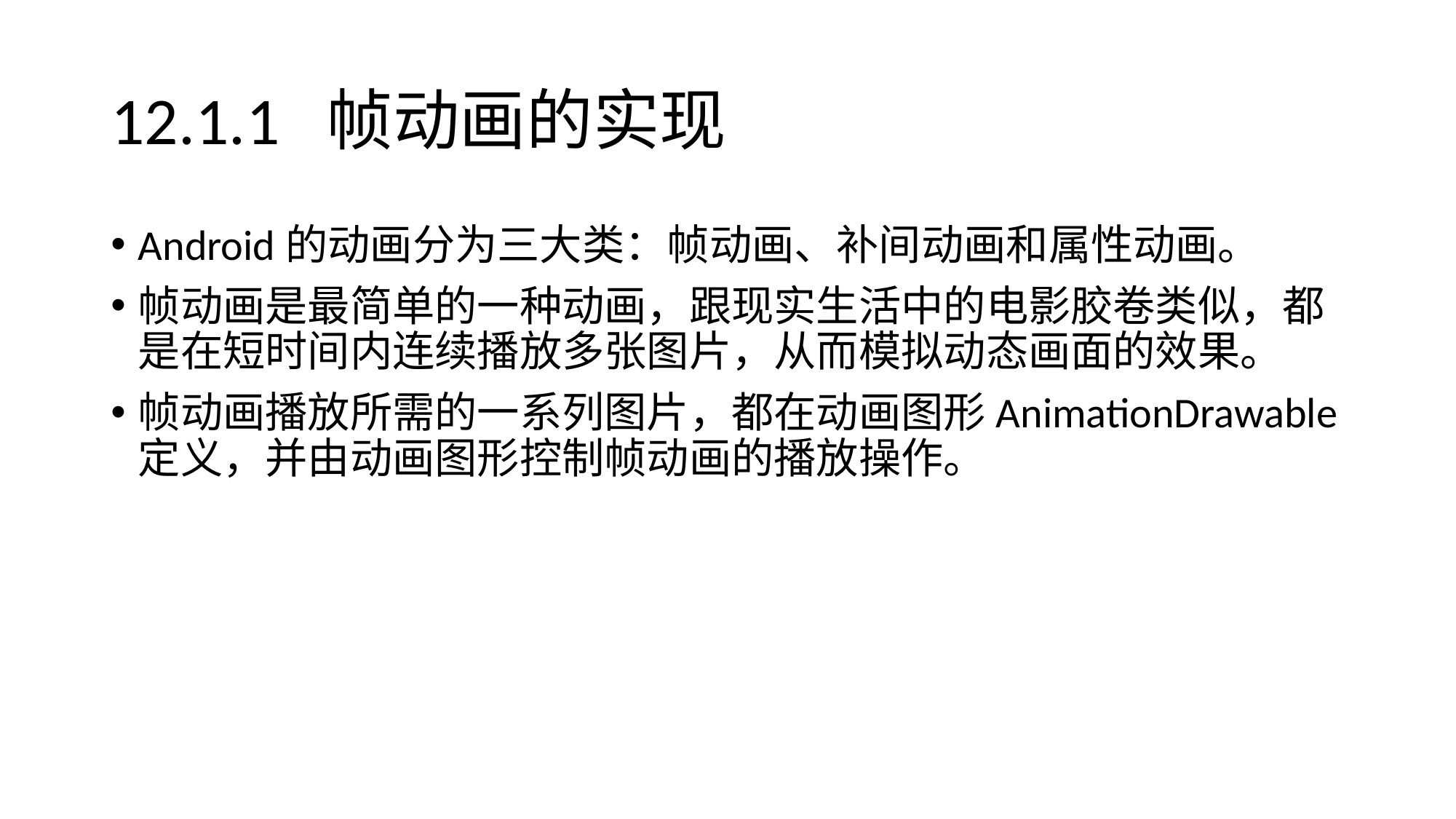

# 12.1.1  帧动画的实现
Android的动画分为三大类：帧动画、补间动画和属性动画。
帧动画是最简单的一种动画，跟现实生活中的电影胶卷类似，都是在短时间内连续播放多张图片，从而模拟动态画面的效果。
帧动画播放所需的一系列图片，都在动画图形AnimationDrawable定义，并由动画图形控制帧动画的播放操作。